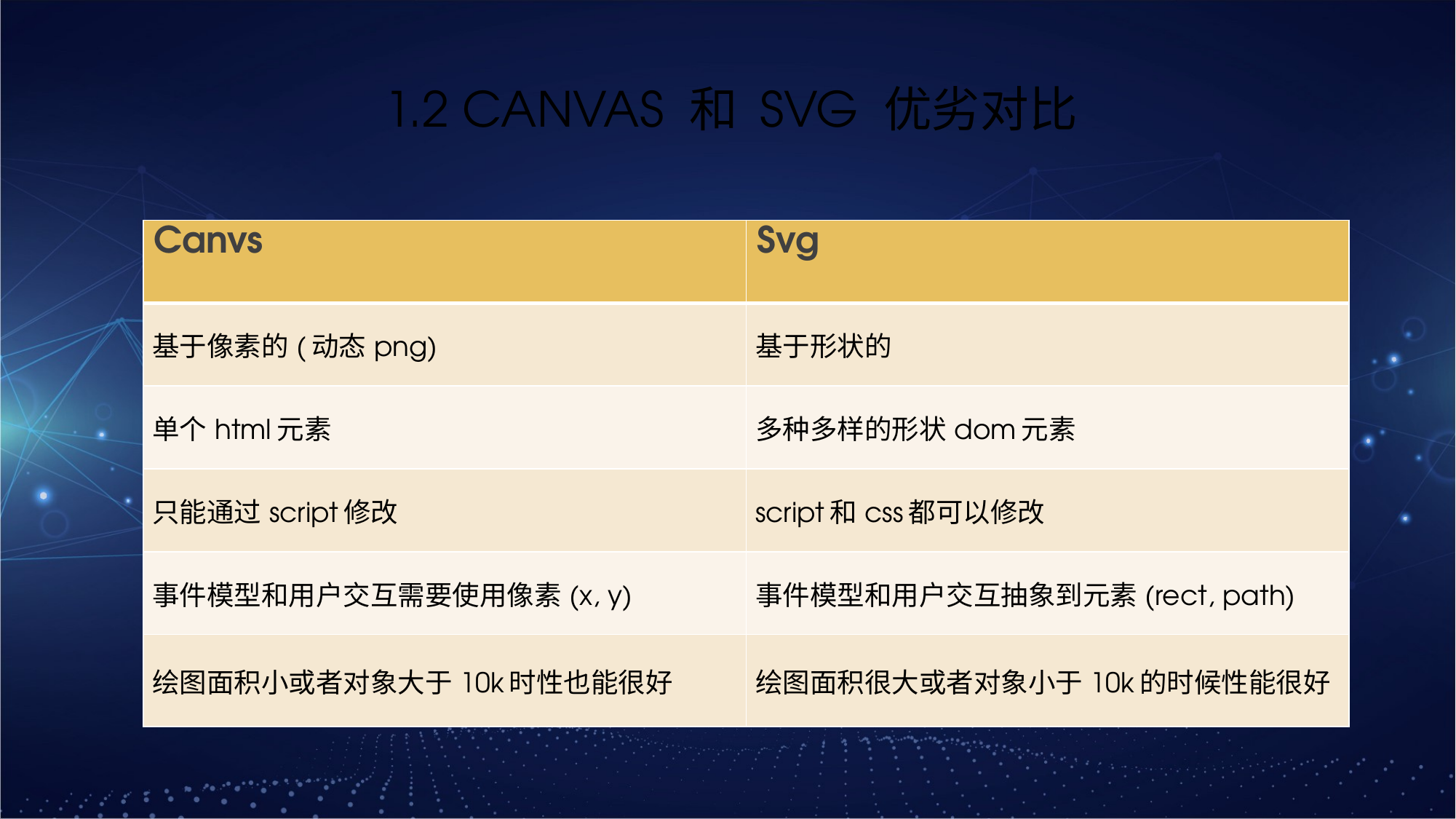

# 1.2 Canvas 和 Svg 优劣对比
| Canvs | Svg |
| --- | --- |
| 基于像素的(动态png) | 基于形状的 |
| 单个html元素 | 多种多样的形状dom元素 |
| 只能通过script修改 | script和css都可以修改 |
| 事件模型和用户交互需要使用像素(x, y) | 事件模型和用户交互抽象到元素(rect, path) |
| 绘图面积小或者对象大于10k时性也能很好 | 绘图面积很大或者对象小于10k的时候性能很好 |